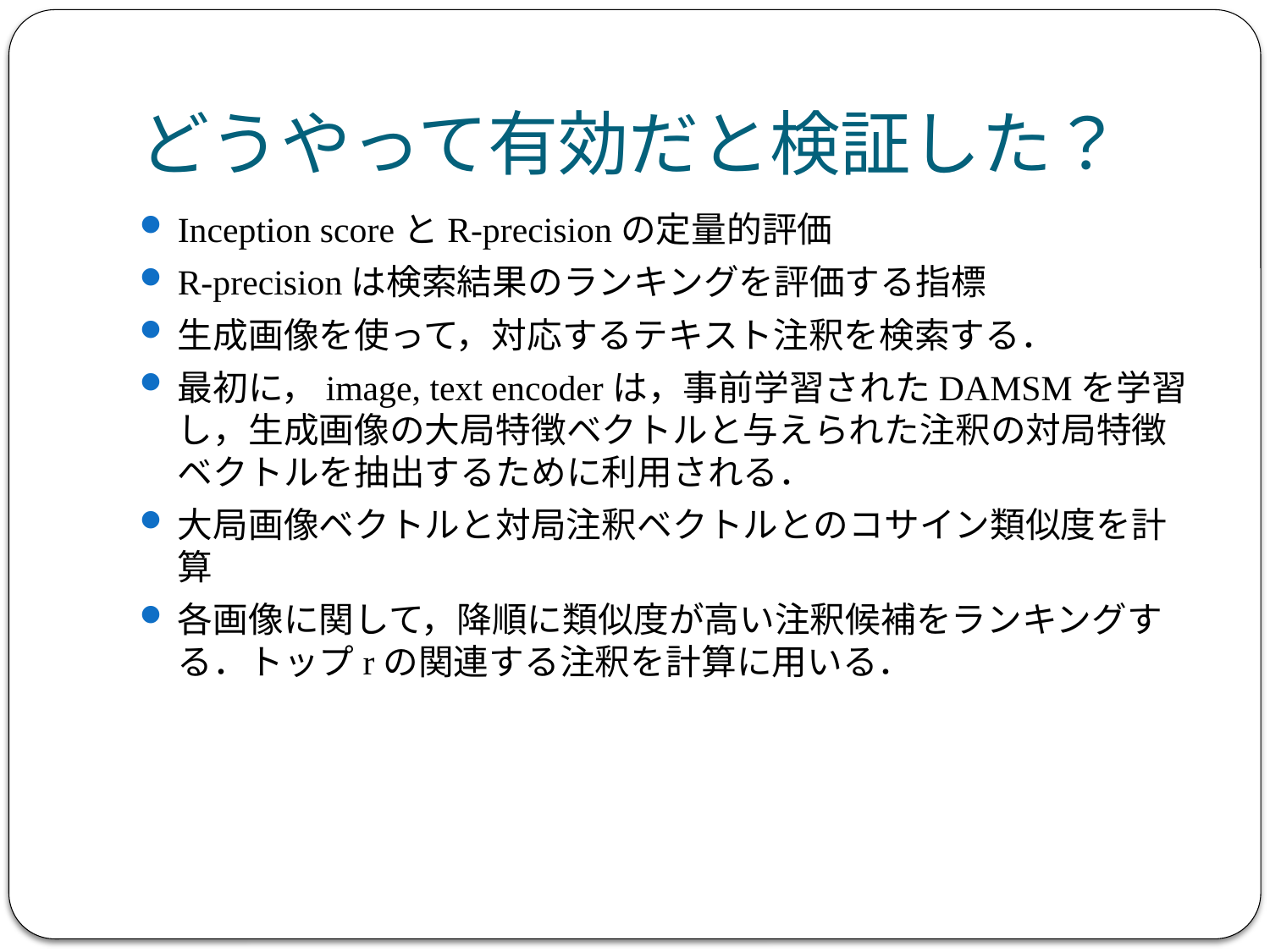

# どうやって有効だと検証した？
Inception scoreとR-precisionの定量的評価
R-precisionは検索結果のランキングを評価する指標
生成画像を使って，対応するテキスト注釈を検索する．
最初に，image, text encoderは，事前学習されたDAMSMを学習し，生成画像の大局特徴ベクトルと与えられた注釈の対局特徴ベクトルを抽出するために利用される．
大局画像ベクトルと対局注釈ベクトルとのコサイン類似度を計算
各画像に関して，降順に類似度が高い注釈候補をランキングする．トップrの関連する注釈を計算に用いる．